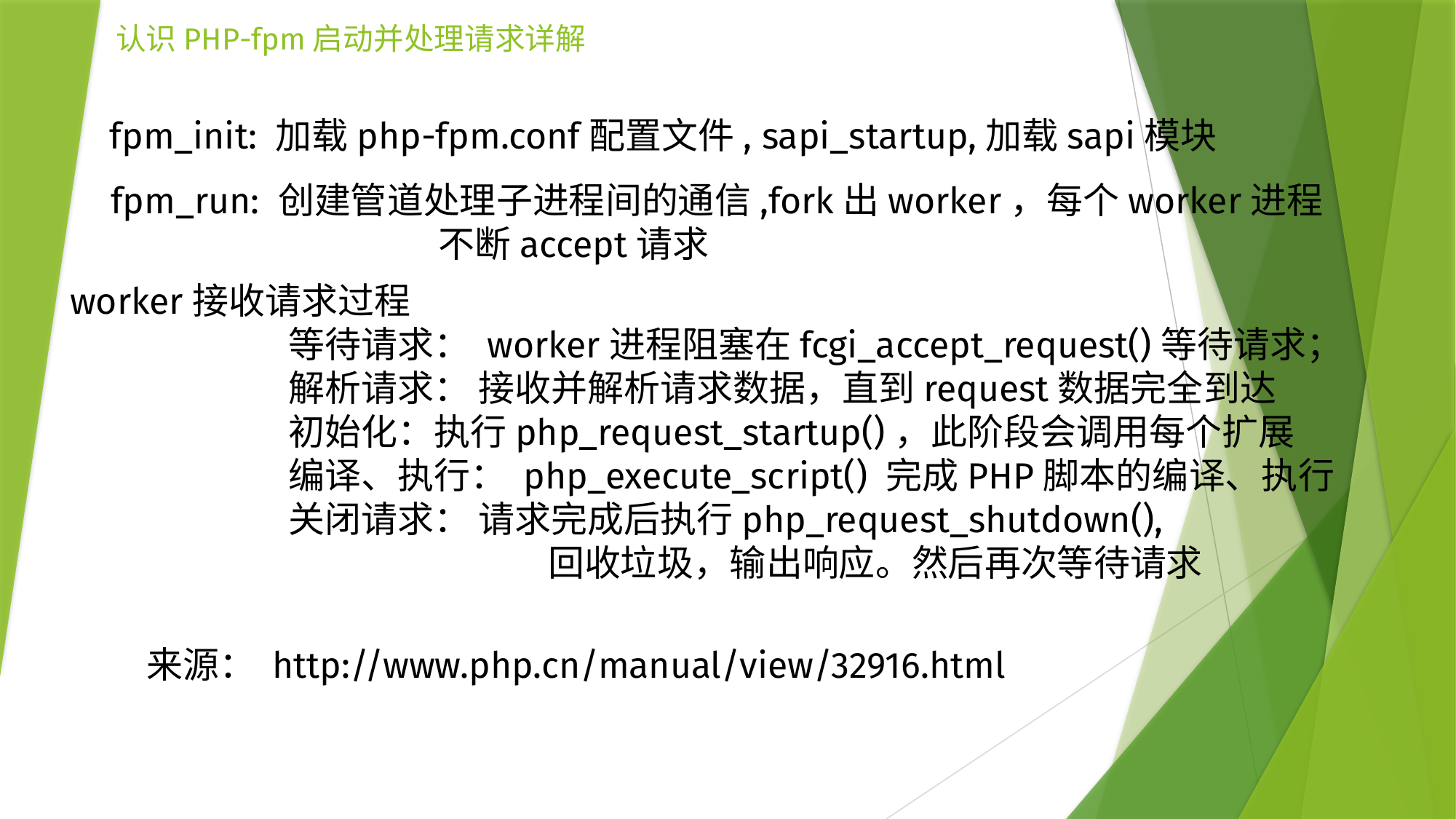

# 认识PHP-fpm启动并处理请求详解
fpm_init: 加载php-fpm.conf配置文件, sapi_startup,加载sapi模块
fpm_run: 创建管道处理子进程间的通信,fork出worker，每个worker进程
			不断accept请求
worker接收请求过程
		等待请求： worker进程阻塞在fcgi_accept_request()等待请求；
		解析请求： 接收并解析请求数据，直到request数据完全到达
		初始化：执行php_request_startup()，此阶段会调用每个扩展
		编译、执行： php_execute_script() 完成PHP脚本的编译、执行
		关闭请求： 请求完成后执行php_request_shutdown(),
				    回收垃圾，输出响应。然后再次等待请求
来源： http://www.php.cn/manual/view/32916.html